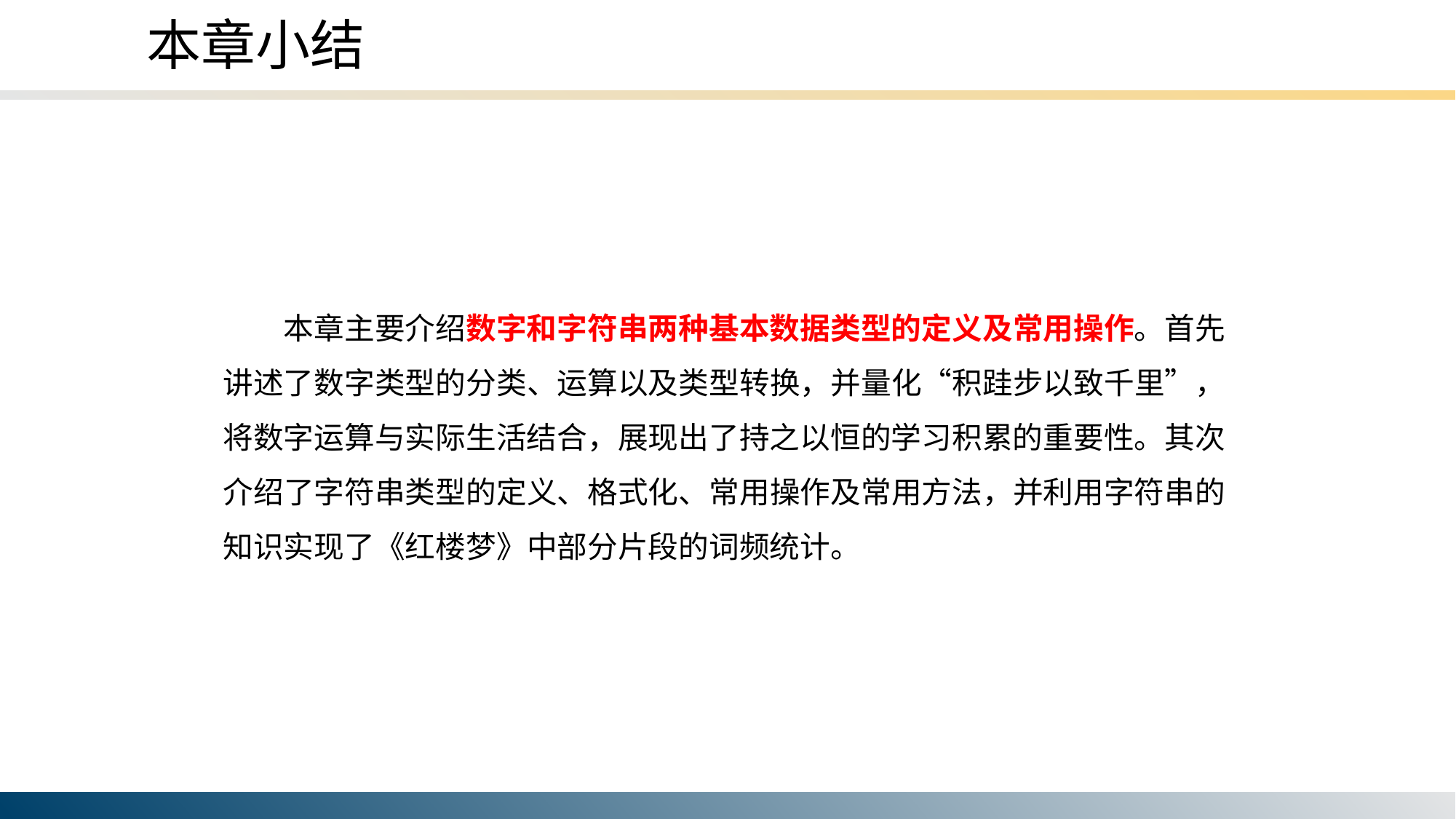

本章小结
本章主要介绍数字和字符串两种基本数据类型的定义及常用操作。首先讲述了数字类型的分类、运算以及类型转换，并量化“积跬步以致千里”，将数字运算与实际生活结合，展现出了持之以恒的学习积累的重要性。其次介绍了字符串类型的定义、格式化、常用操作及常用方法，并利用字符串的知识实现了《红楼梦》中部分片段的词频统计。